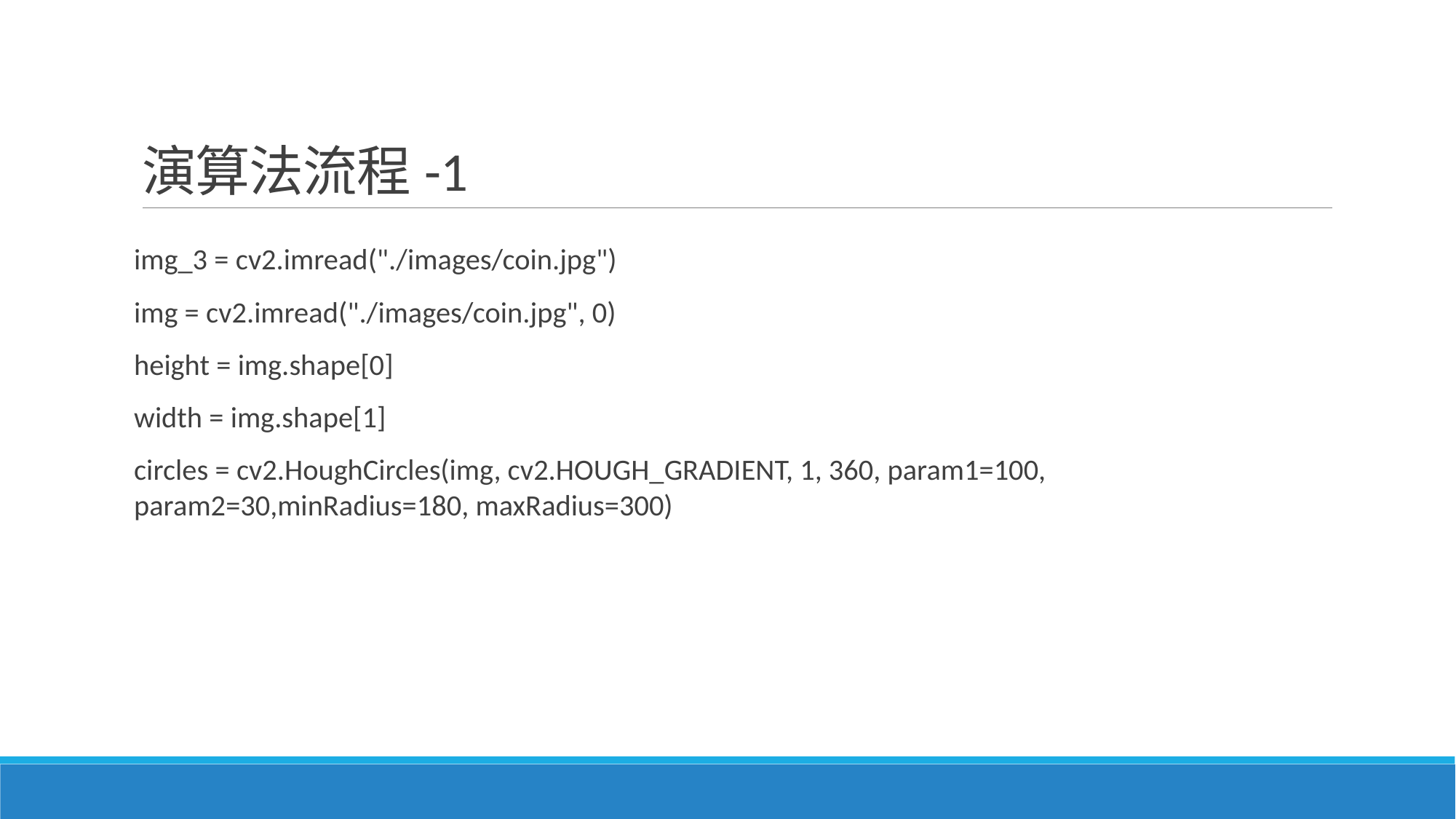

# 演算法流程-1
img_3 = cv2.imread("./images/coin.jpg")
img = cv2.imread("./images/coin.jpg", 0)
height = img.shape[0]
width = img.shape[1]
circles = cv2.HoughCircles(img, cv2.HOUGH_GRADIENT, 1, 360, param1=100, param2=30,minRadius=180, maxRadius=300)